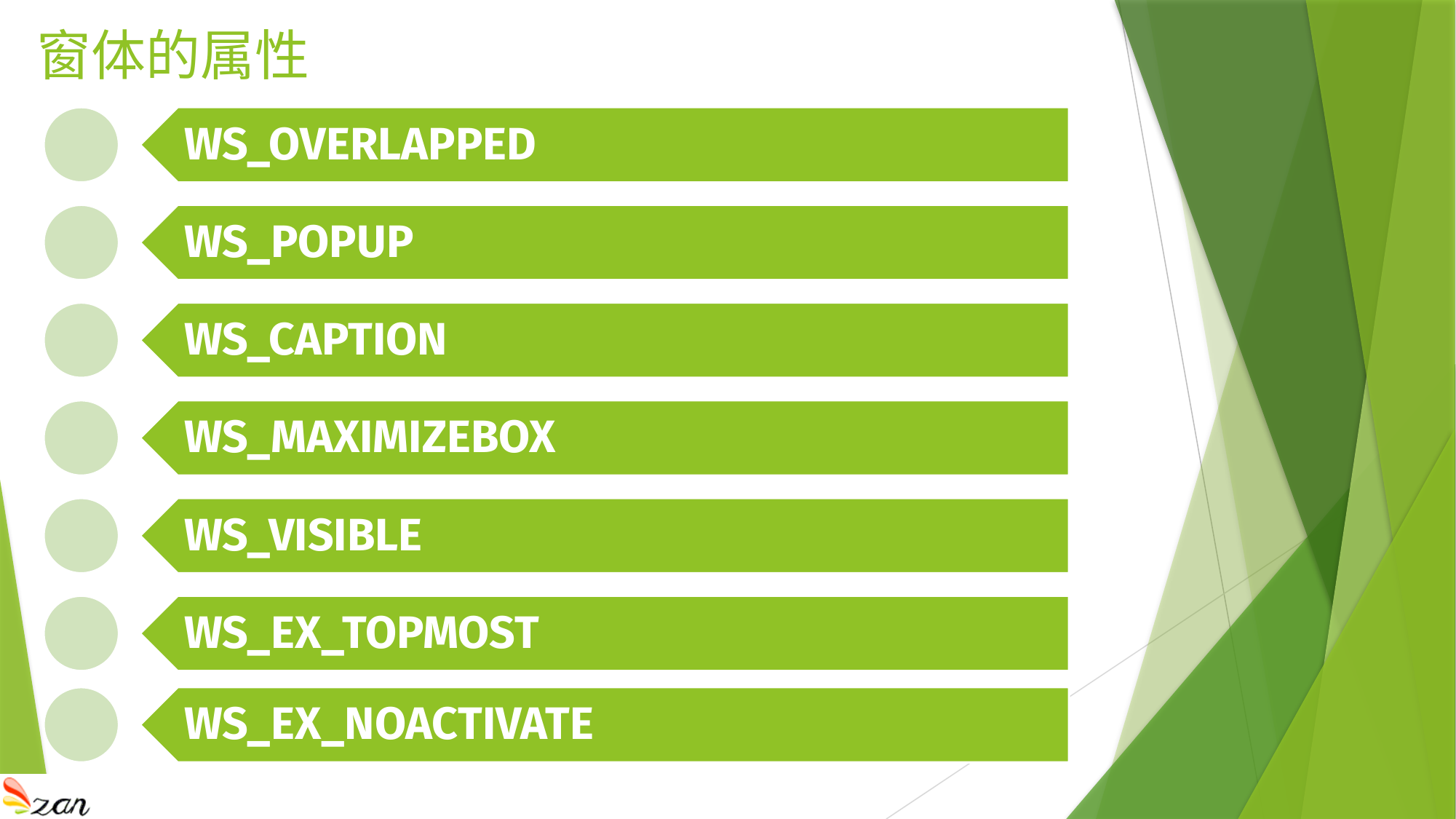

# 窗体的属性
WS_OVERLAPPED
WS_POPUP
WS_CAPTION
WS_MAXIMIZEBOX
WS_VISIBLE
WS_EX_TOPMOST
WS_EX_NOACTIVATE